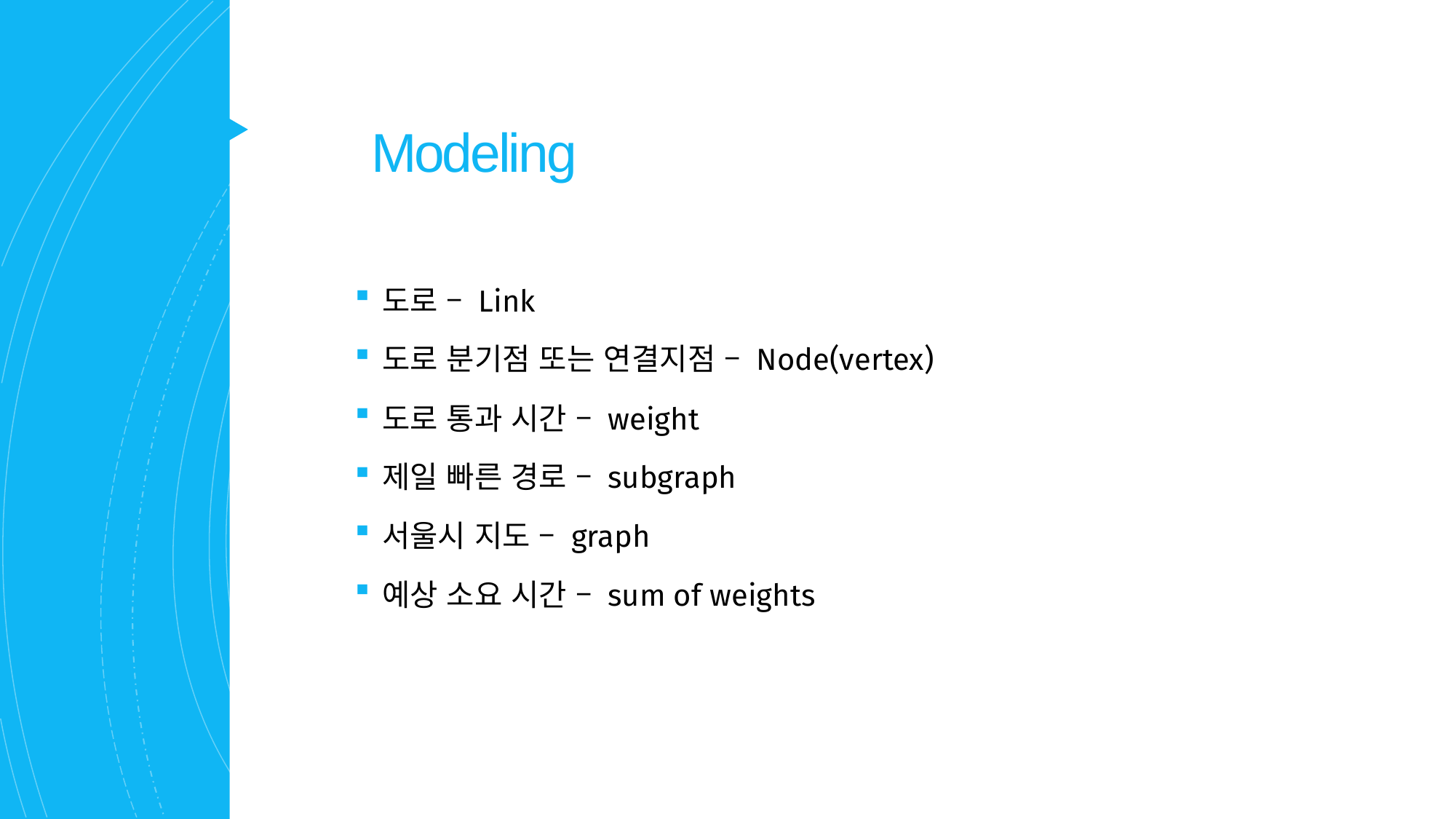

# Modeling

도로 – Link
도로 분기점 또는 연결지점 – Node(vertex)
도로 통과 시간 – weight
제일 빠른 경로 – subgraph
서울시 지도 – graph
예상 소요 시간 – sum of weights